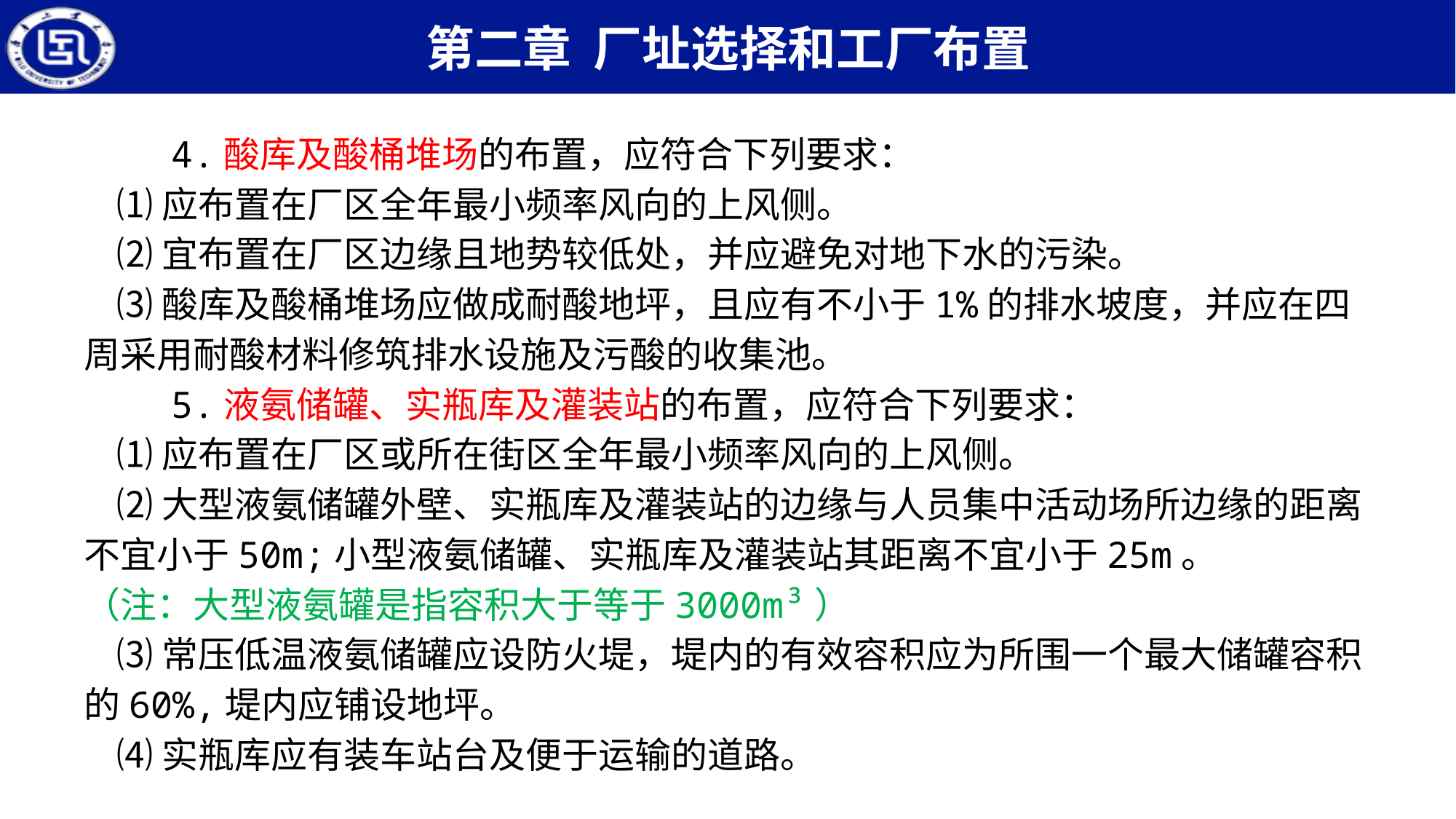

4.酸库及酸桶堆场的布置，应符合下列要求：
    ⑴应布置在厂区全年最小频率风向的上风侧。
    ⑵宜布置在厂区边缘且地势较低处，并应避免对地下水的污染。
    ⑶酸库及酸桶堆场应做成耐酸地坪，且应有不小于1%的排水坡度，并应在四周采用耐酸材料修筑排水设施及污酸的收集池。
    5.液氨储罐、实瓶库及灌装站的布置，应符合下列要求：
    ⑴应布置在厂区或所在街区全年最小频率风向的上风侧。
    ⑵大型液氨储罐外壁、实瓶库及灌装站的边缘与人员集中活动场所边缘的距离不宜小于50m;小型液氨储罐、实瓶库及灌装站其距离不宜小于25m。
（注：大型液氨罐是指容积大于等于3000m³）
    ⑶常压低温液氨储罐应设防火堤，堤内的有效容积应为所围一个最大储罐容积的60%,堤内应铺设地坪。
    ⑷实瓶库应有装车站台及便于运输的道路。